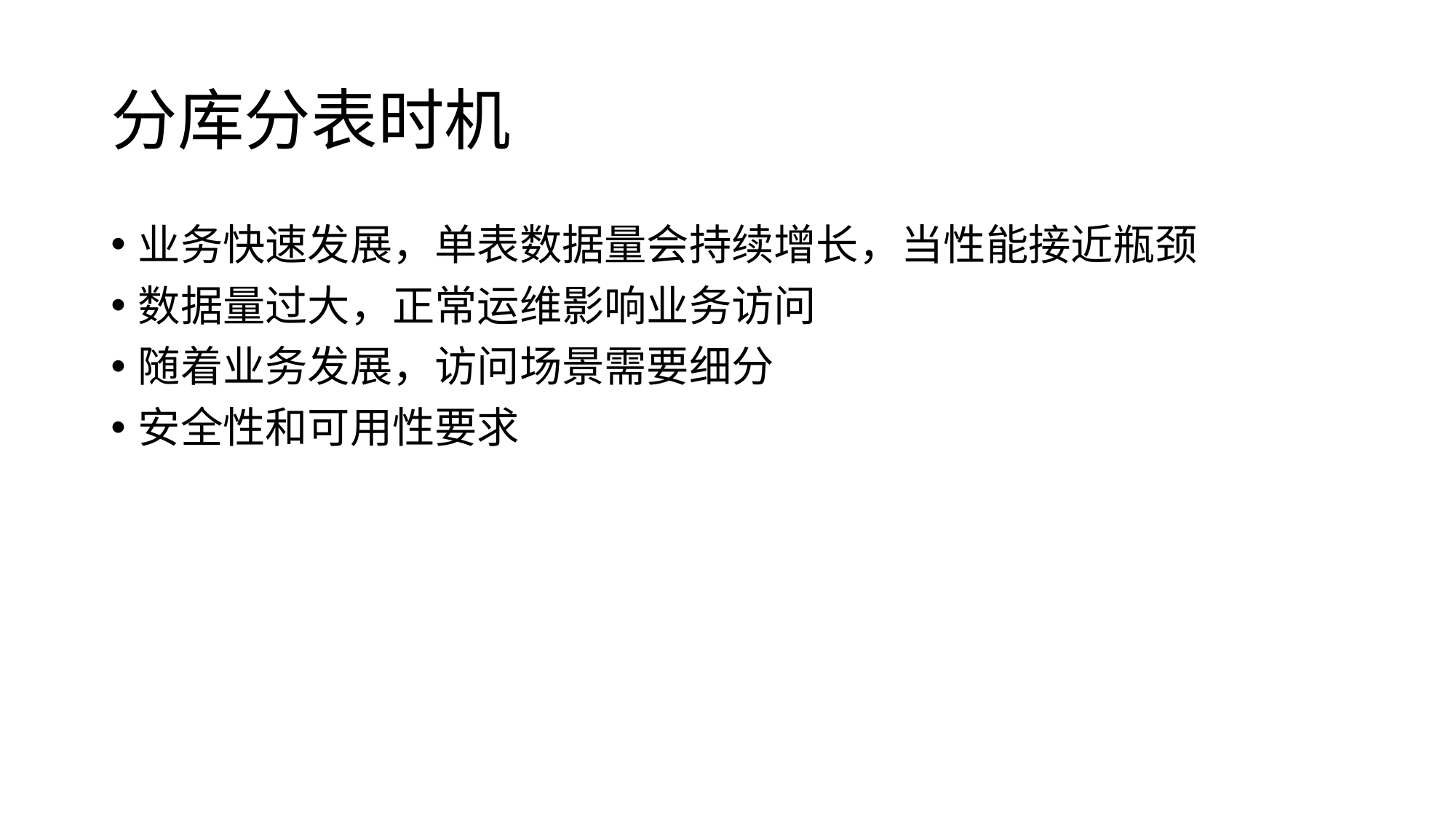

# 分库分表时机
业务快速发展，单表数据量会持续增长，当性能接近瓶颈
数据量过大，正常运维影响业务访问
随着业务发展，访问场景需要细分
安全性和可用性要求